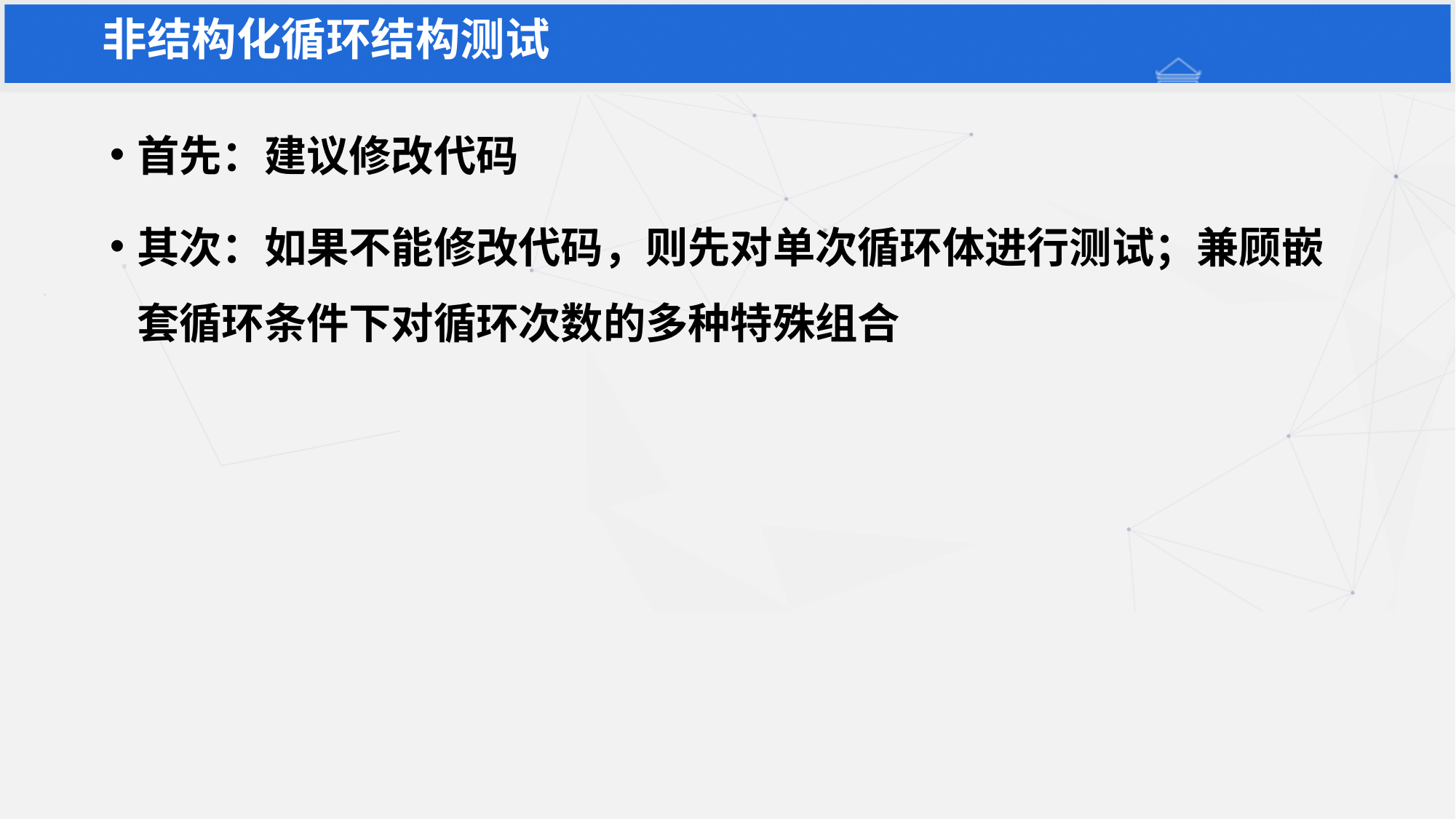

非结构化循环结构测试
首先：建议修改代码
其次：如果不能修改代码，则先对单次循环体进行测试；兼顾嵌套循环条件下对循环次数的多种特殊组合